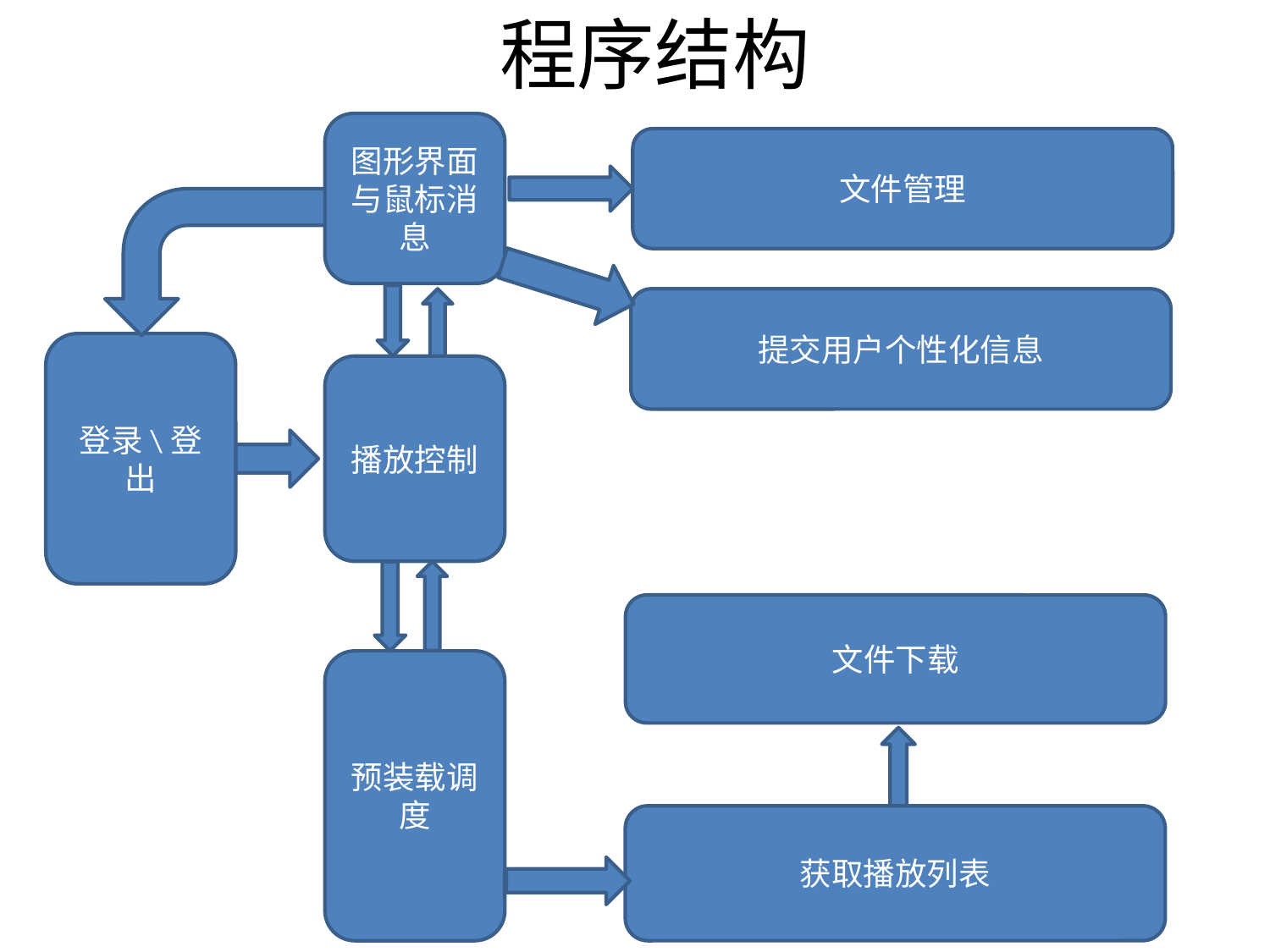

程序结构
图形界面与鼠标消息
文件管理

提交用户个性化信息
登录\登出
播放控制

文件下载
预装载调度

获取播放列表